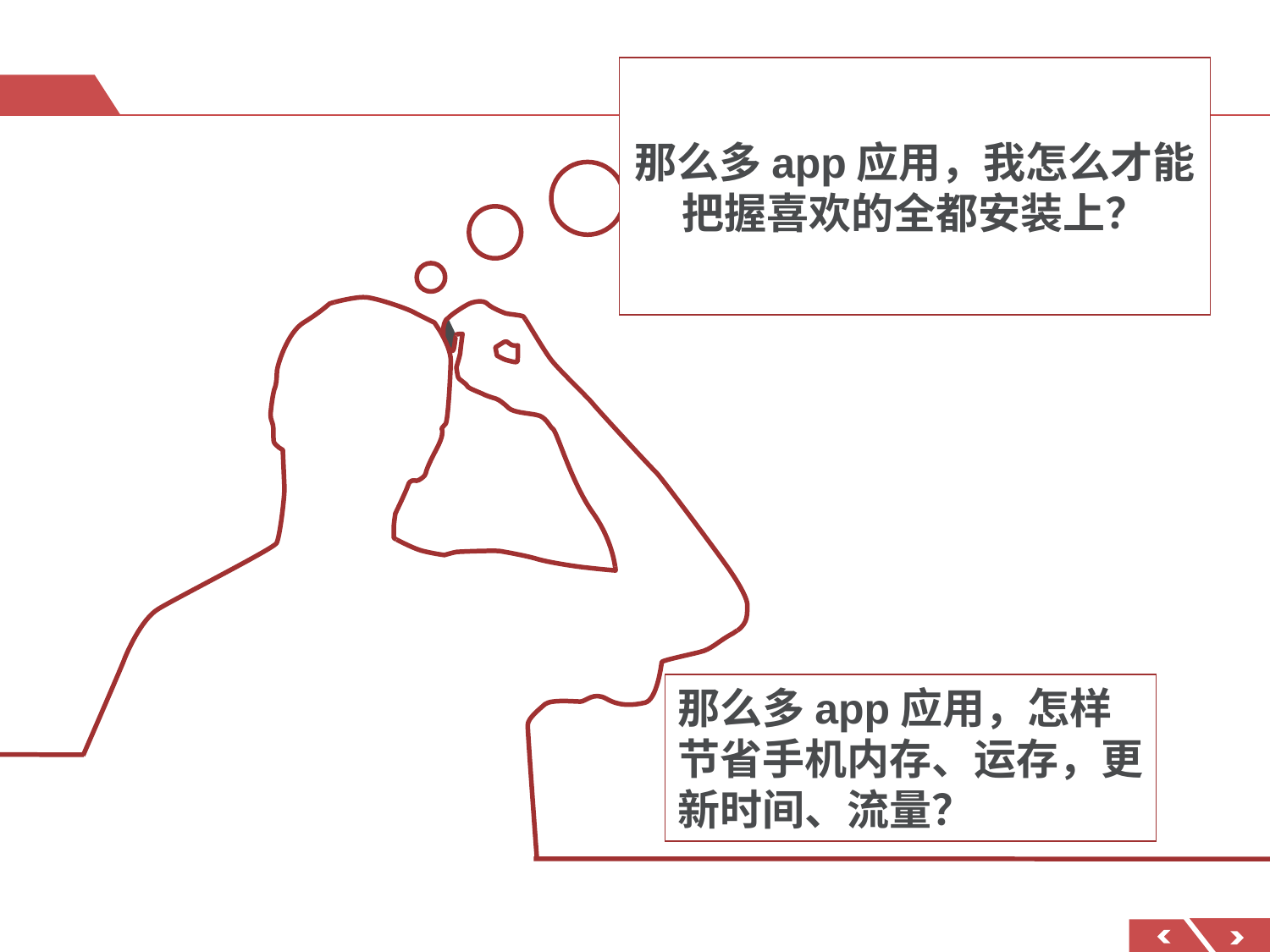

那么多app应用，我怎么才能把握喜欢的全都安装上？

那么多app应用，怎样节省手机内存、运存，更新时间、流量？